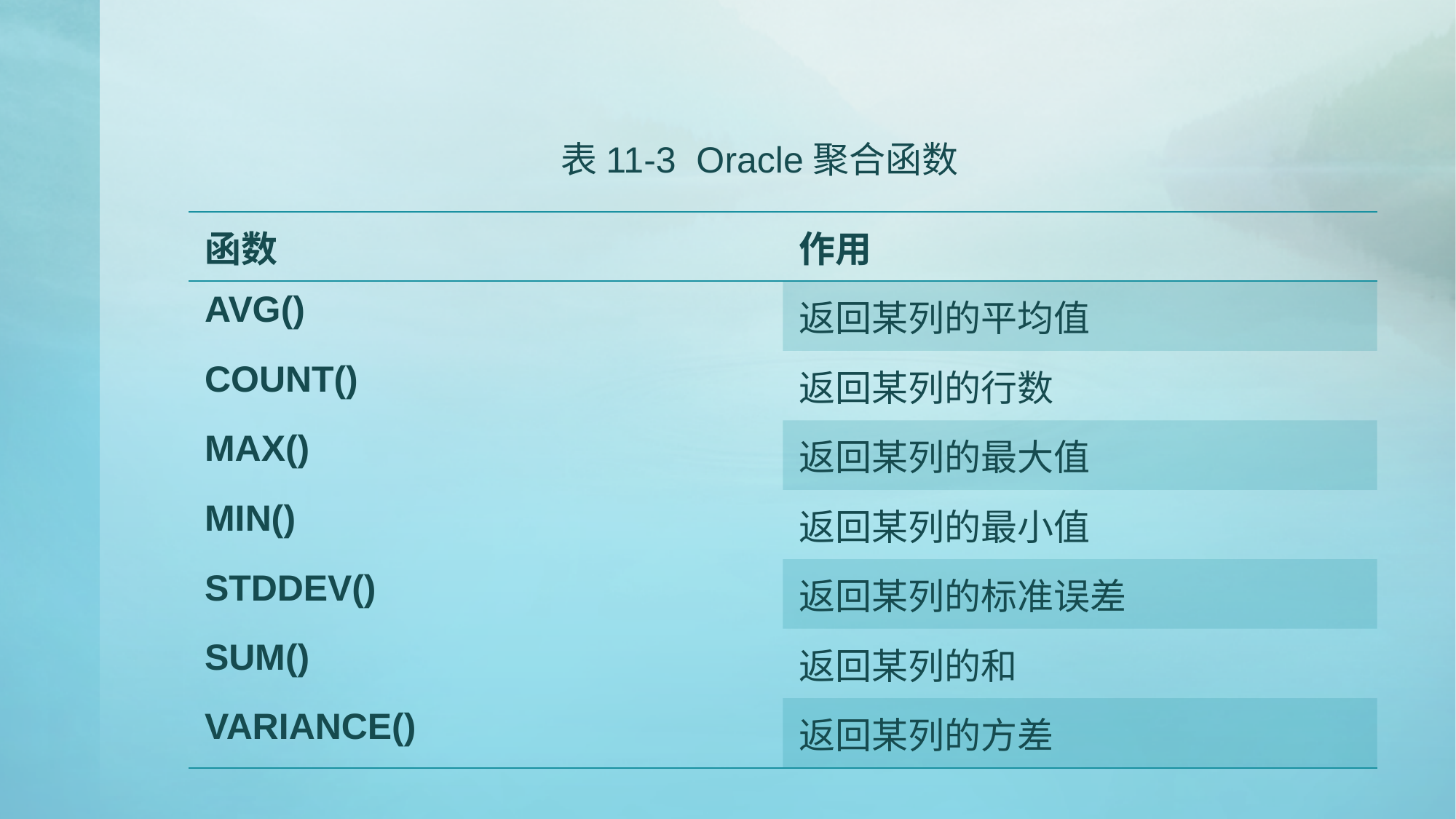

# 表11-3  Oracle聚合函数
| 函数 | 作用 |
| --- | --- |
| AVG() | 返回某列的平均值 |
| COUNT() | 返回某列的行数 |
| MAX() | 返回某列的最大值 |
| MIN() | 返回某列的最小值 |
| STDDEV() | 返回某列的标准误差 |
| SUM() | 返回某列的和 |
| VARIANCE() | 返回某列的方差 |